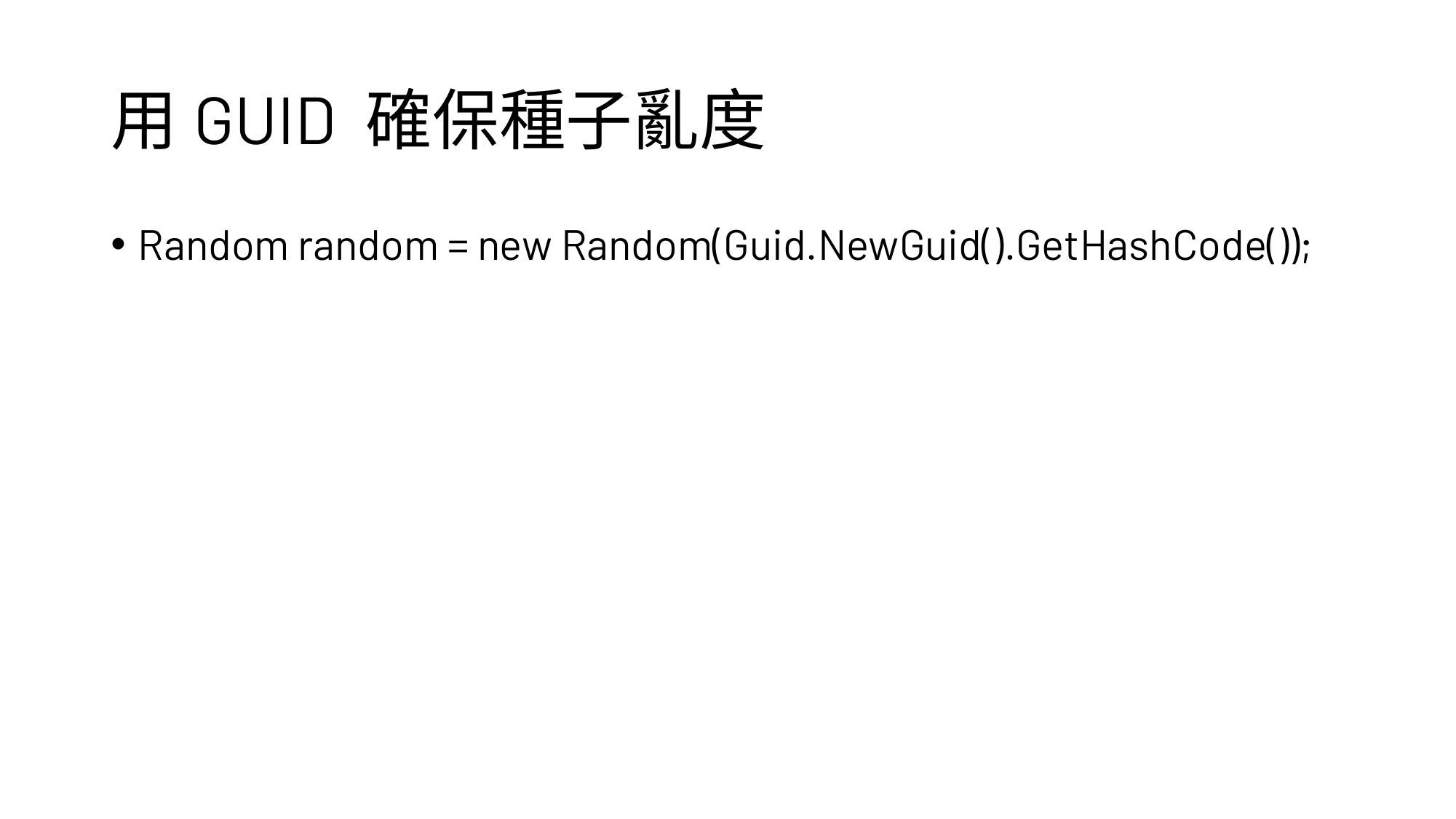

# 用GUID 確保種子亂度
Random random = new Random(Guid.NewGuid().GetHashCode());